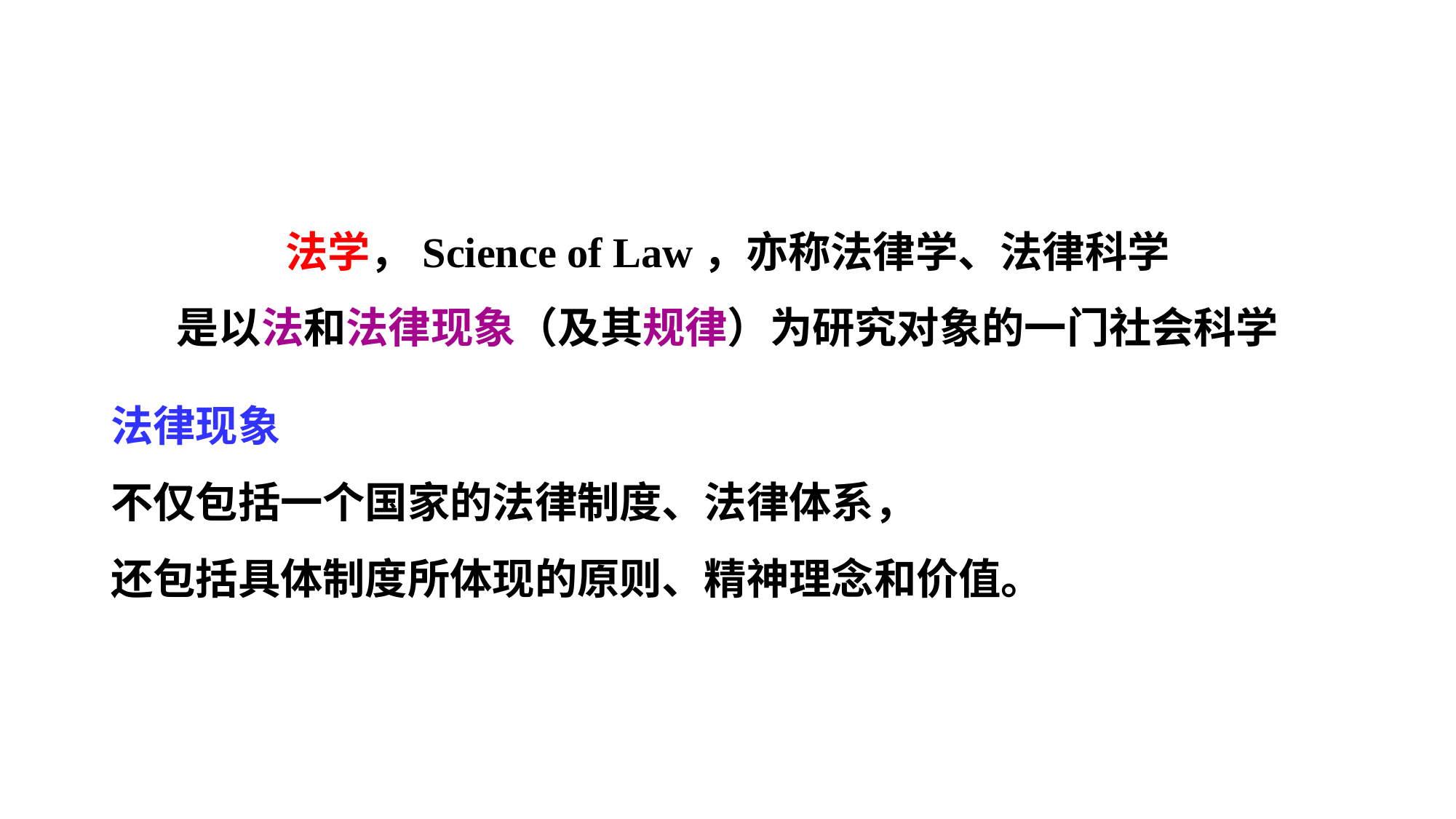

法学，Science of Law，亦称法律学、法律科学
是以法和法律现象（及其规律）为研究对象的一门社会科学
法律现象
不仅包括一个国家的法律制度、法律体系，
还包括具体制度所体现的原则、精神理念和价值。